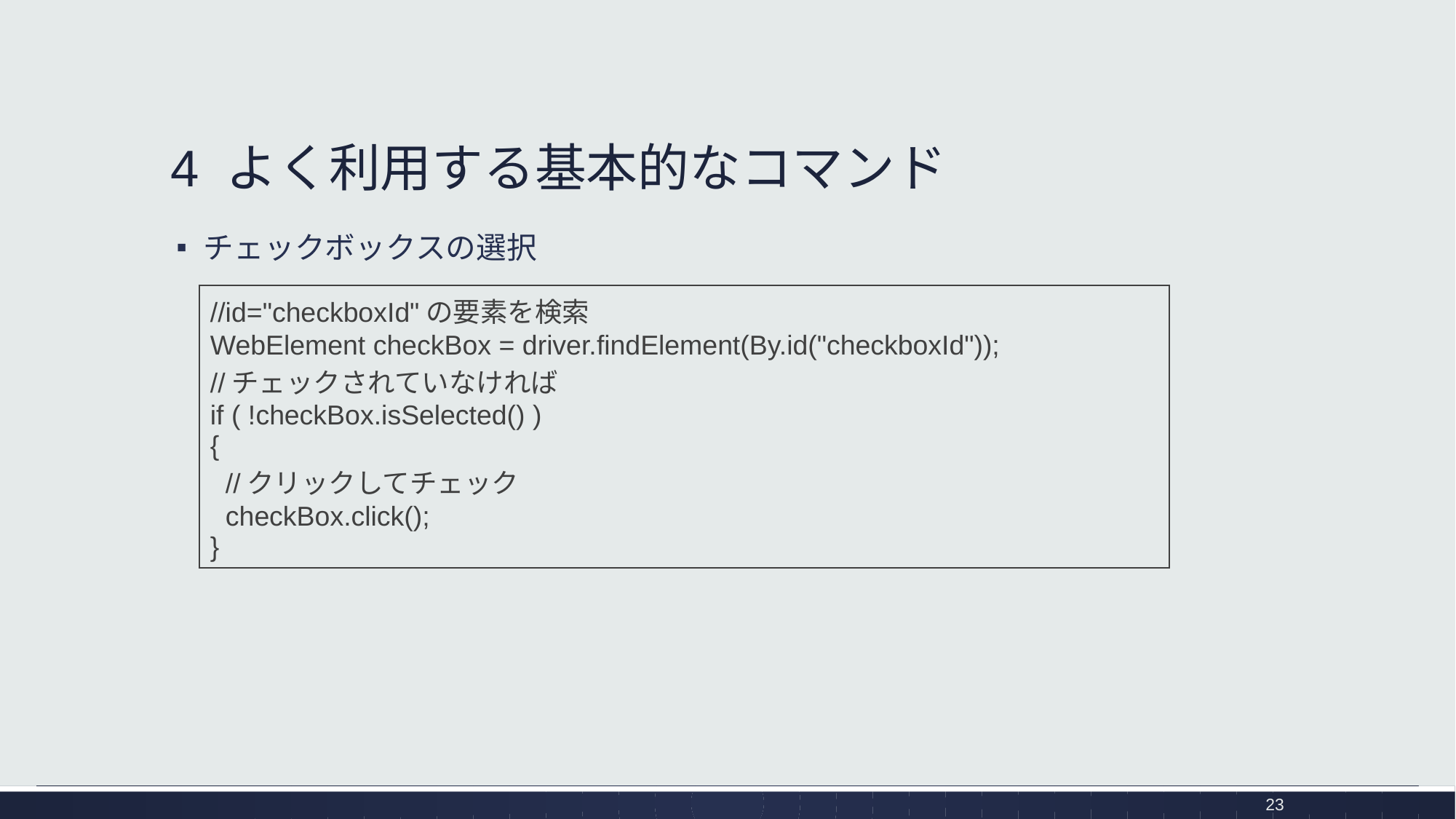

# 4 よく利用する基本的なコマンド
チェックボックスの選択
| //id="checkboxId"の要素を検索 WebElement checkBox = driver.findElement(By.id("checkboxId")); //チェックされていなければ if ( !checkBox.isSelected() ) { //クリックしてチェック checkBox.click(); } |
| --- |
23